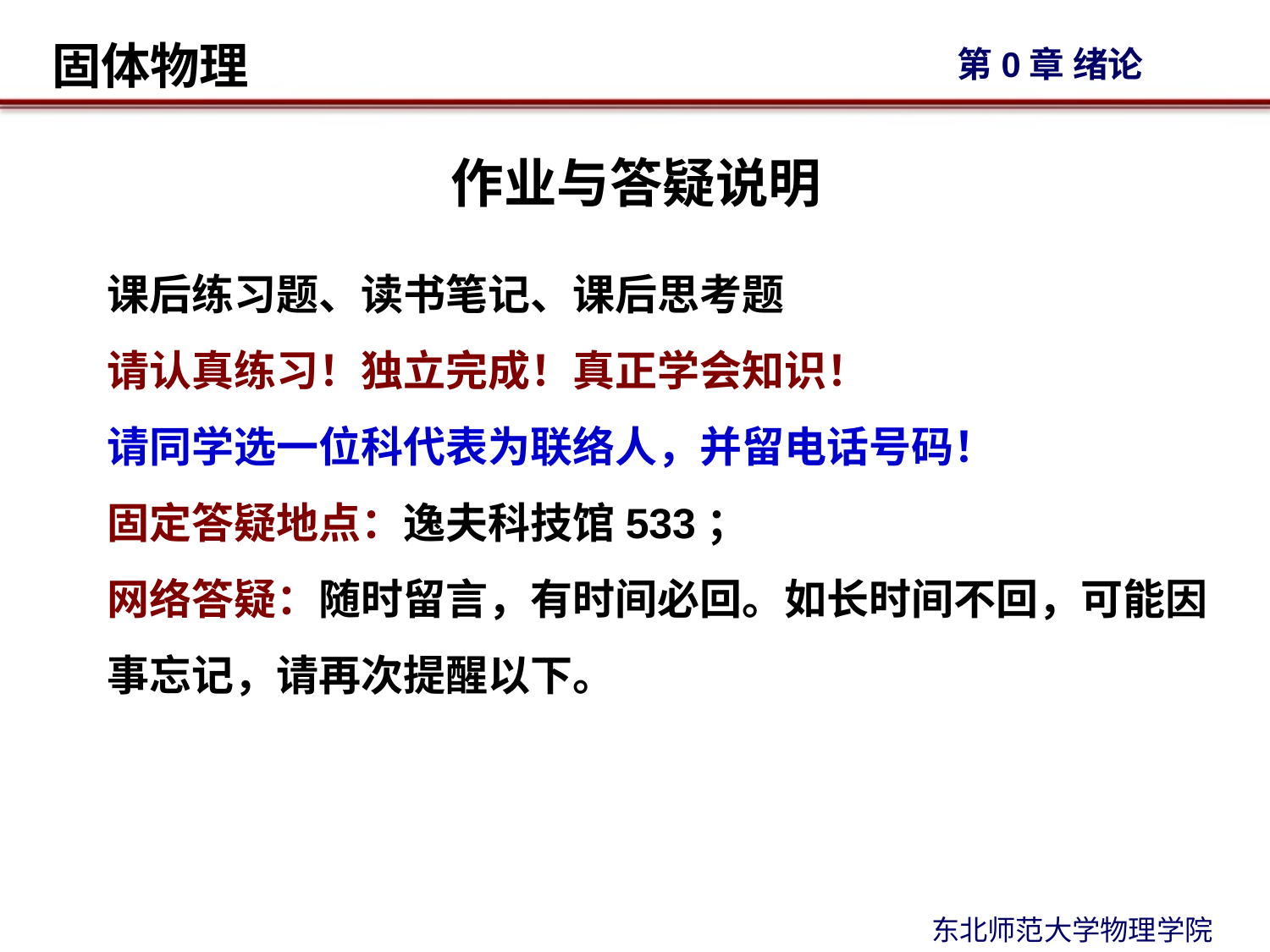

# 作业与答疑说明
课后练习题、读书笔记、课后思考题
请认真练习！独立完成！真正学会知识！
请同学选一位科代表为联络人，并留电话号码！
固定答疑地点：逸夫科技馆533；
网络答疑：随时留言，有时间必回。如长时间不回，可能因事忘记，请再次提醒以下。